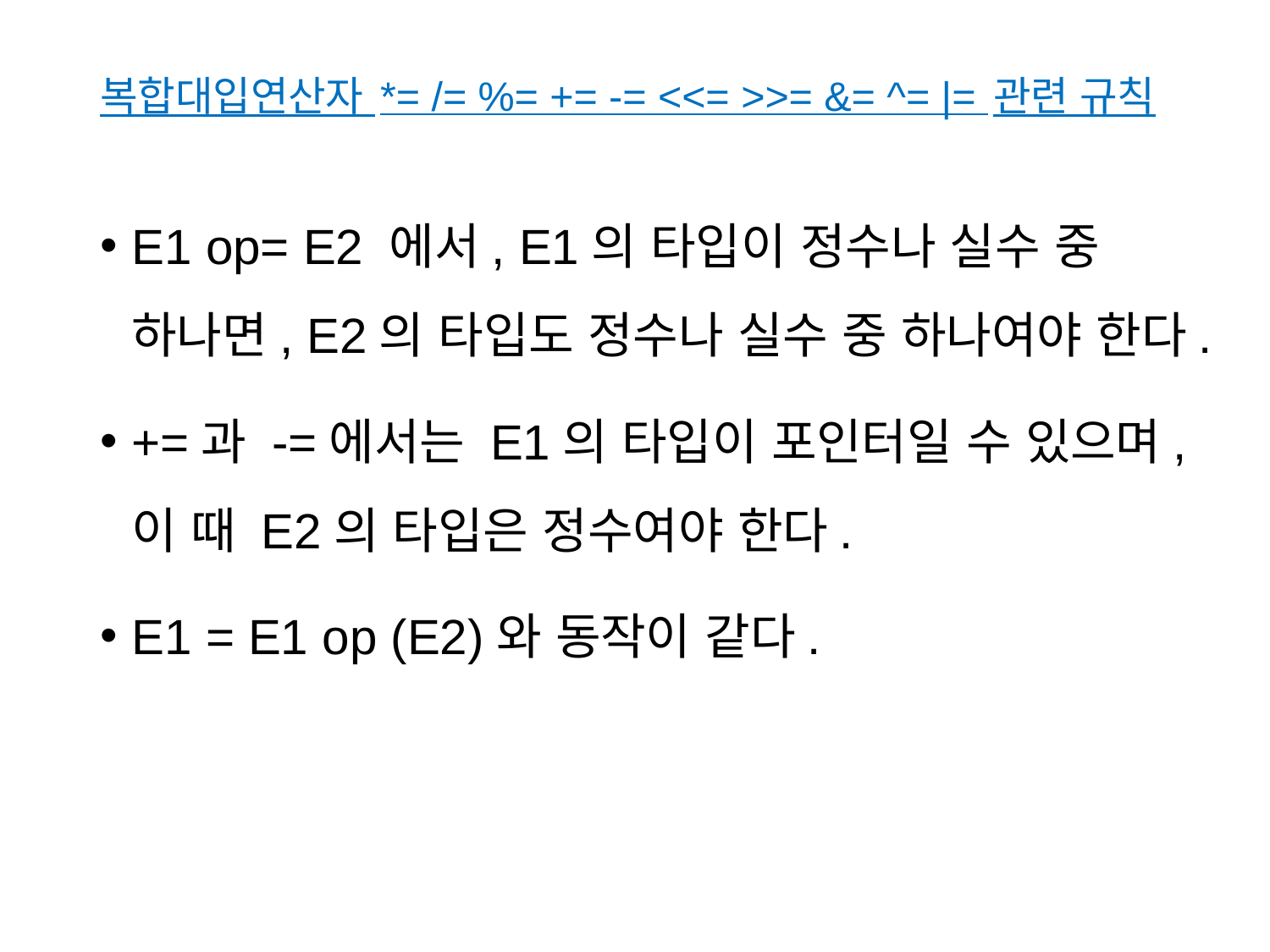

# 복합대입연산자 *= /= %= += -= <<= >>= &= ^= |= 관련 규칙
E1 op= E2 에서, E1의 타입이 정수나 실수 중 하나면, E2의 타입도 정수나 실수 중 하나여야 한다.
+=과 -=에서는 E1의 타입이 포인터일 수 있으며, 이 때 E2의 타입은 정수여야 한다.
E1 = E1 op (E2)와 동작이 같다.